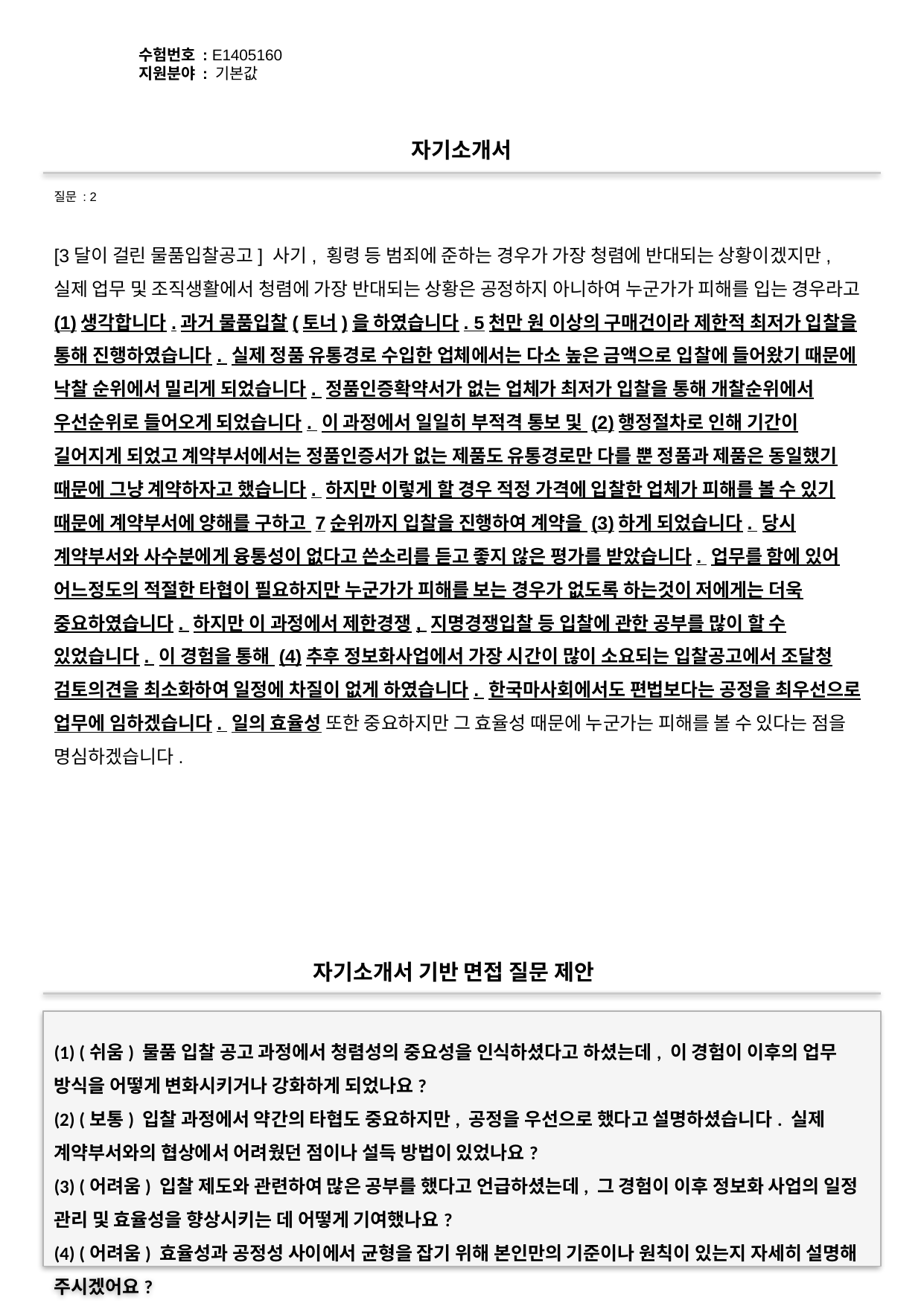

수험번호 : E1405160
지원분야 : 기본값
#

자기소개서

질문 : 2

[3달이 걸린 물품입찰공고] 사기, 횡령 등 범죄에 준하는 경우가 가장 청렴에 반대되는 상황이겠지만, 실제 업무 및 조직생활에서 청렴에 가장 반대되는 상황은 공정하지 아니하여 누군가가 피해를 입는 경우라고 (1)생각합니다.과거 물품입찰(토너)을 하였습니다. 5천만 원 이상의 구매건이라 제한적 최저가 입찰을 통해 진행하였습니다. 실제 정품 유통경로 수입한 업체에서는 다소 높은 금액으로 입찰에 들어왔기 때문에 낙찰 순위에서 밀리게 되었습니다. 정품인증확약서가 없는 업체가 최저가 입찰을 통해 개찰순위에서 우선순위로 들어오게 되었습니다. 이 과정에서 일일히 부적격 통보 및 (2)행정절차로 인해 기간이 길어지게 되었고 계약부서에서는 정품인증서가 없는 제품도 유통경로만 다를 뿐 정품과 제품은 동일했기 때문에 그냥 계약하자고 했습니다. 하지만 이렇게 할 경우 적정 가격에 입찰한 업체가 피해를 볼 수 있기 때문에 계약부서에 양해를 구하고 7순위까지 입찰을 진행하여 계약을 (3)하게 되었습니다. 당시 계약부서와 사수분에게 융통성이 없다고 쓴소리를 듣고 좋지 않은 평가를 받았습니다. 업무를 함에 있어 어느정도의 적절한 타협이 필요하지만 누군가가 피해를 보는 경우가 없도록 하는것이 저에게는 더욱 중요하였습니다. 하지만 이 과정에서 제한경쟁, 지명경쟁입찰 등 입찰에 관한 공부를 많이 할 수 있었습니다. 이 경험을 통해 (4)추후 정보화사업에서 가장 시간이 많이 소요되는 입찰공고에서 조달청 검토의견을 최소화하여 일정에 차질이 없게 하였습니다. 한국마사회에서도 편법보다는 공정을 최우선으로 업무에 임하겠습니다. 일의 효율성 또한 중요하지만 그 효율성 때문에 누군가는 피해를 볼 수 있다는 점을 명심하겠습니다.

자기소개서 기반 면접 질문 제안

(1) (쉬움) 물품 입찰 공고 과정에서 청렴성의 중요성을 인식하셨다고 하셨는데, 이 경험이 이후의 업무 방식을 어떻게 변화시키거나 강화하게 되었나요?
(2) (보통) 입찰 과정에서 약간의 타협도 중요하지만, 공정을 우선으로 했다고 설명하셨습니다. 실제 계약부서와의 협상에서 어려웠던 점이나 설득 방법이 있었나요?
(3) (어려움) 입찰 제도와 관련하여 많은 공부를 했다고 언급하셨는데, 그 경험이 이후 정보화 사업의 일정 관리 및 효율성을 향상시키는 데 어떻게 기여했나요?
(4) (어려움) 효율성과 공정성 사이에서 균형을 잡기 위해 본인만의 기준이나 원칙이 있는지 자세히 설명해 주시겠어요?